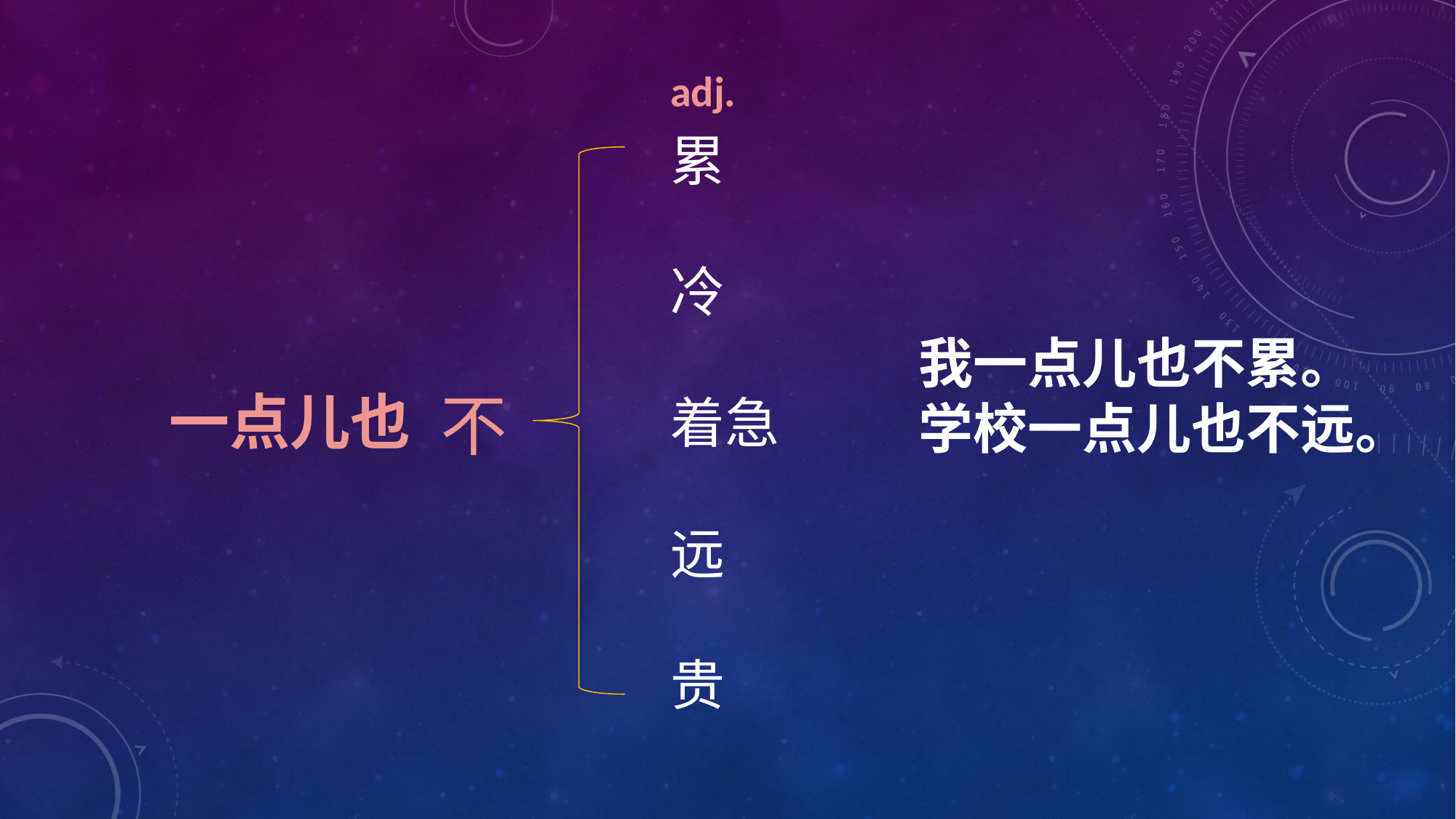

adj.
累

冷

着急

远

贵

我一点儿也不累。
学校一点儿也不远。

一点儿也
不